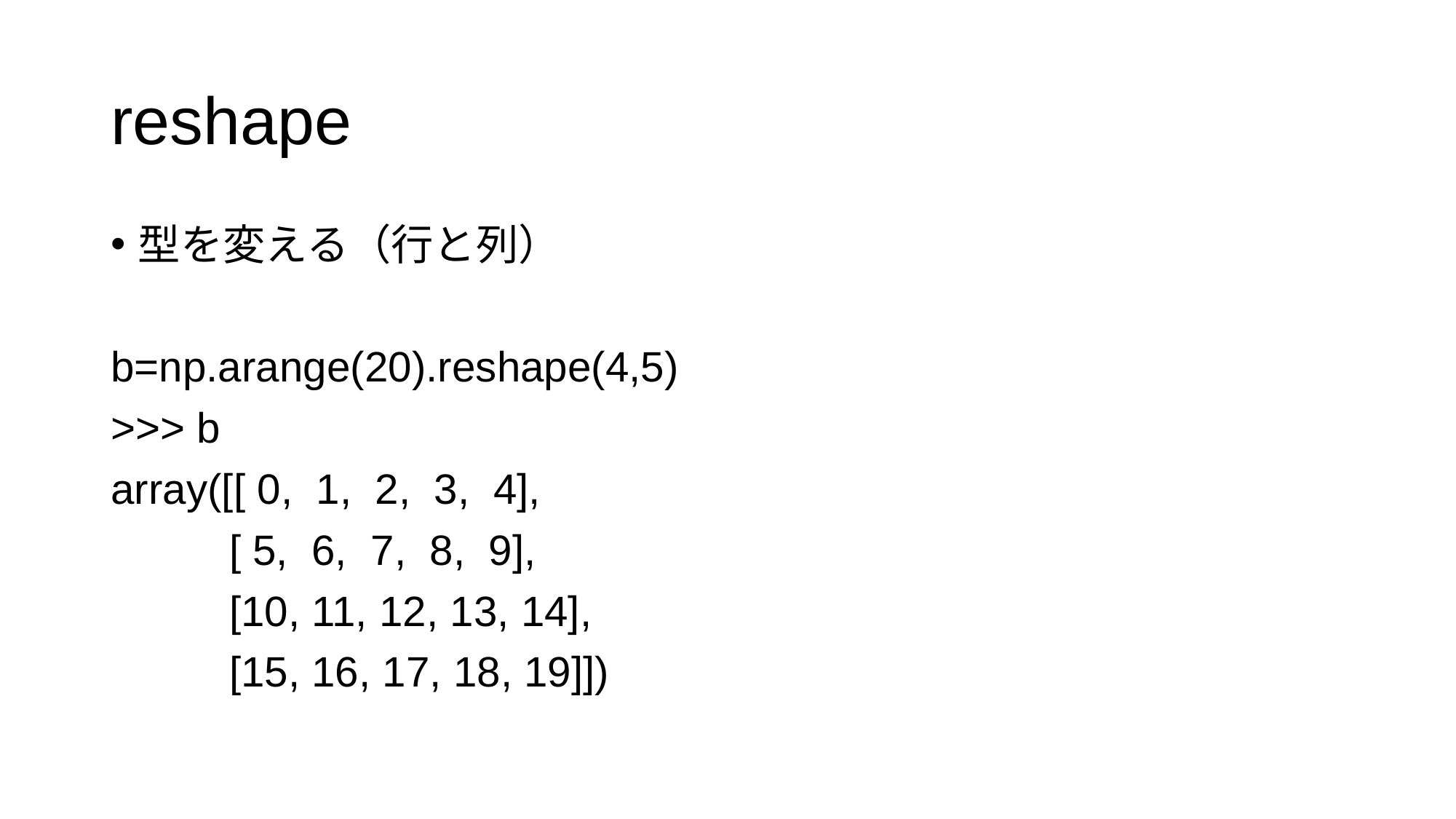

# reshape
型を変える（行と列）

b=np.arange(20).reshape(4,5)
>>> b
array([[ 0,  1,  2,  3,  4],
          [ 5,  6,  7,  8,  9],
          [10, 11, 12, 13, 14],
          [15, 16, 17, 18, 19]])